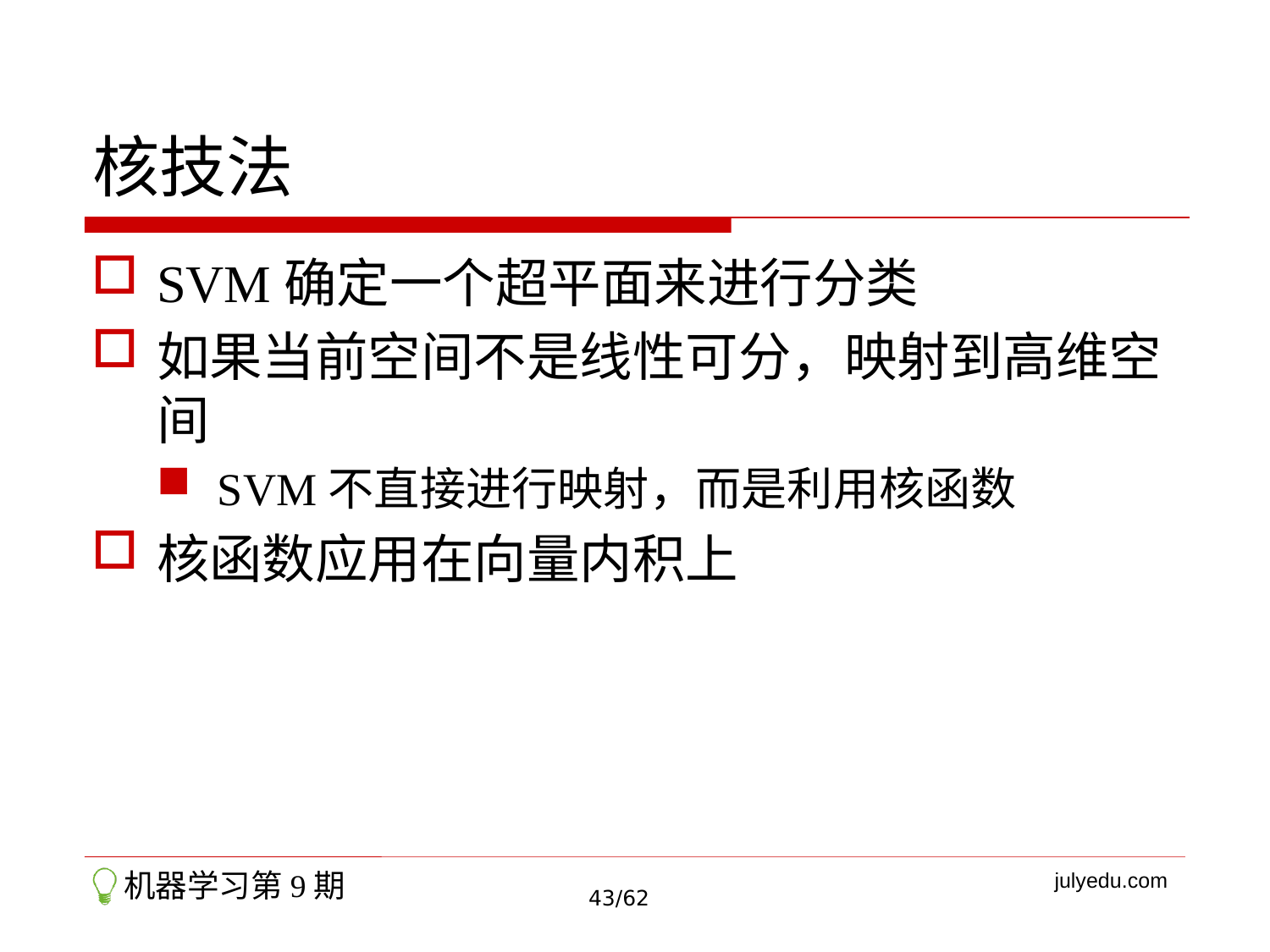

# 核技法
SVM确定一个超平面来进行分类
如果当前空间不是线性可分，映射到高维空间
SVM不直接进行映射，而是利用核函数
核函数应用在向量内积上